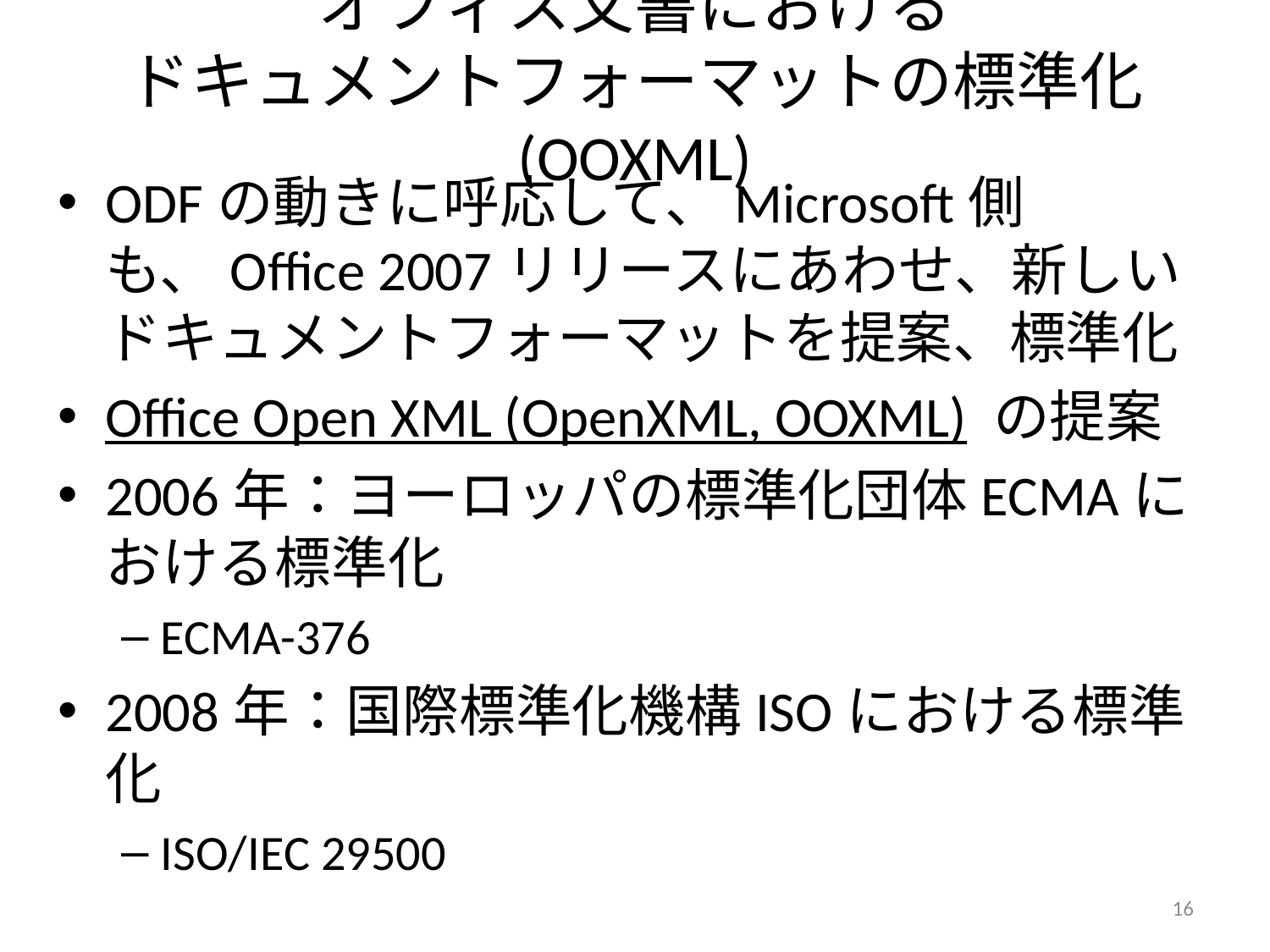

# オフィス文書における ドキュメントフォーマットの標準化 (OOXML)
ODFの動きに呼応して、Microsoft側も、Office 2007リリースにあわせ、新しいドキュメントフォーマットを提案、標準化
Office Open XML (OpenXML, OOXML) の提案
2006年：ヨーロッパの標準化団体ECMAにおける標準化
ECMA-376
2008年：国際標準化機構ISOにおける標準化
ISO/IEC 29500
16